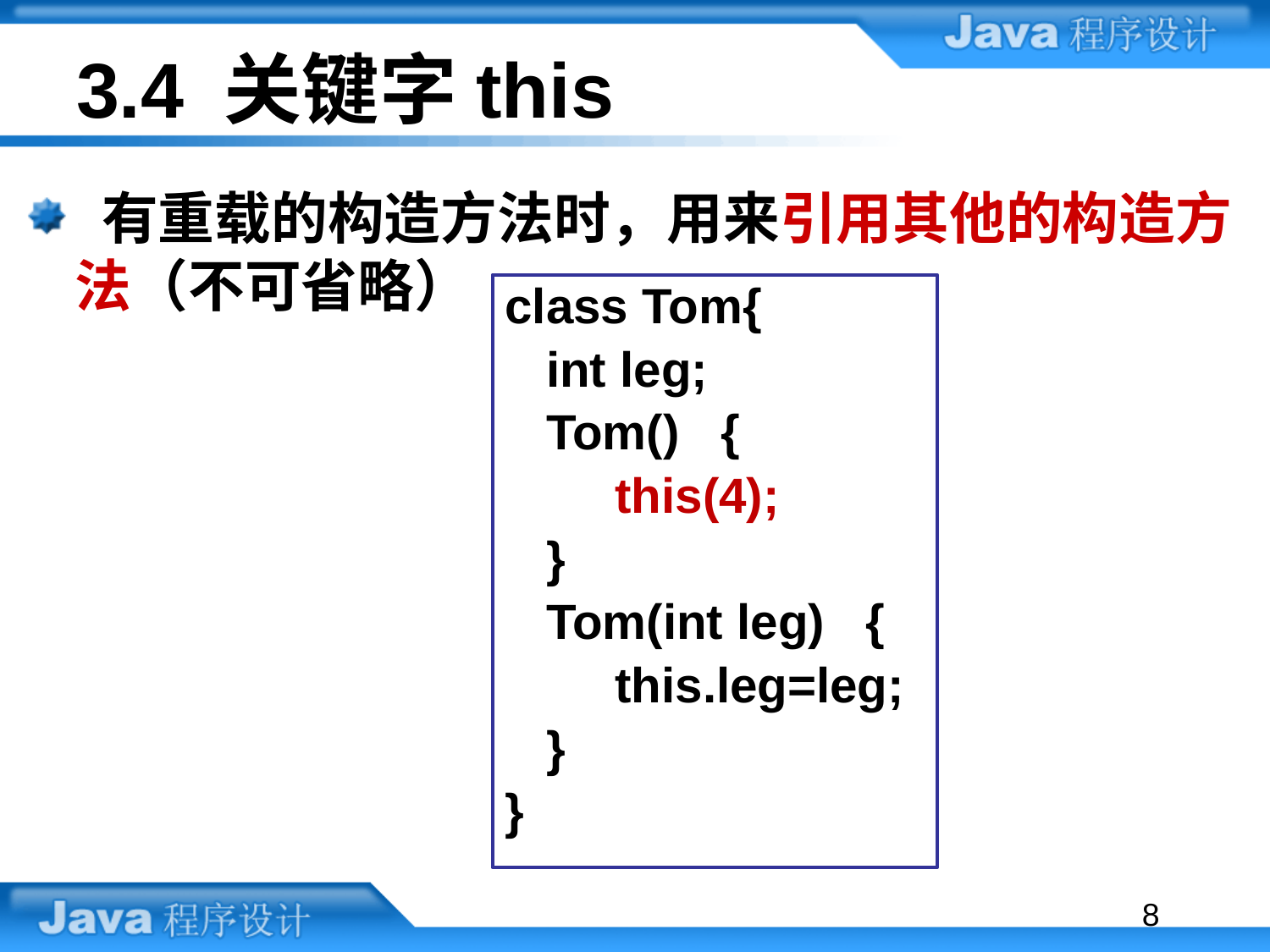

# 3.4 关键字this
 有重载的构造方法时，用来引用其他的构造方法（不可省略）
class Tom{
   int leg;
   Tom()   {
        this(4);
   }
   Tom(int leg)   {
        this.leg=leg;
   }
}